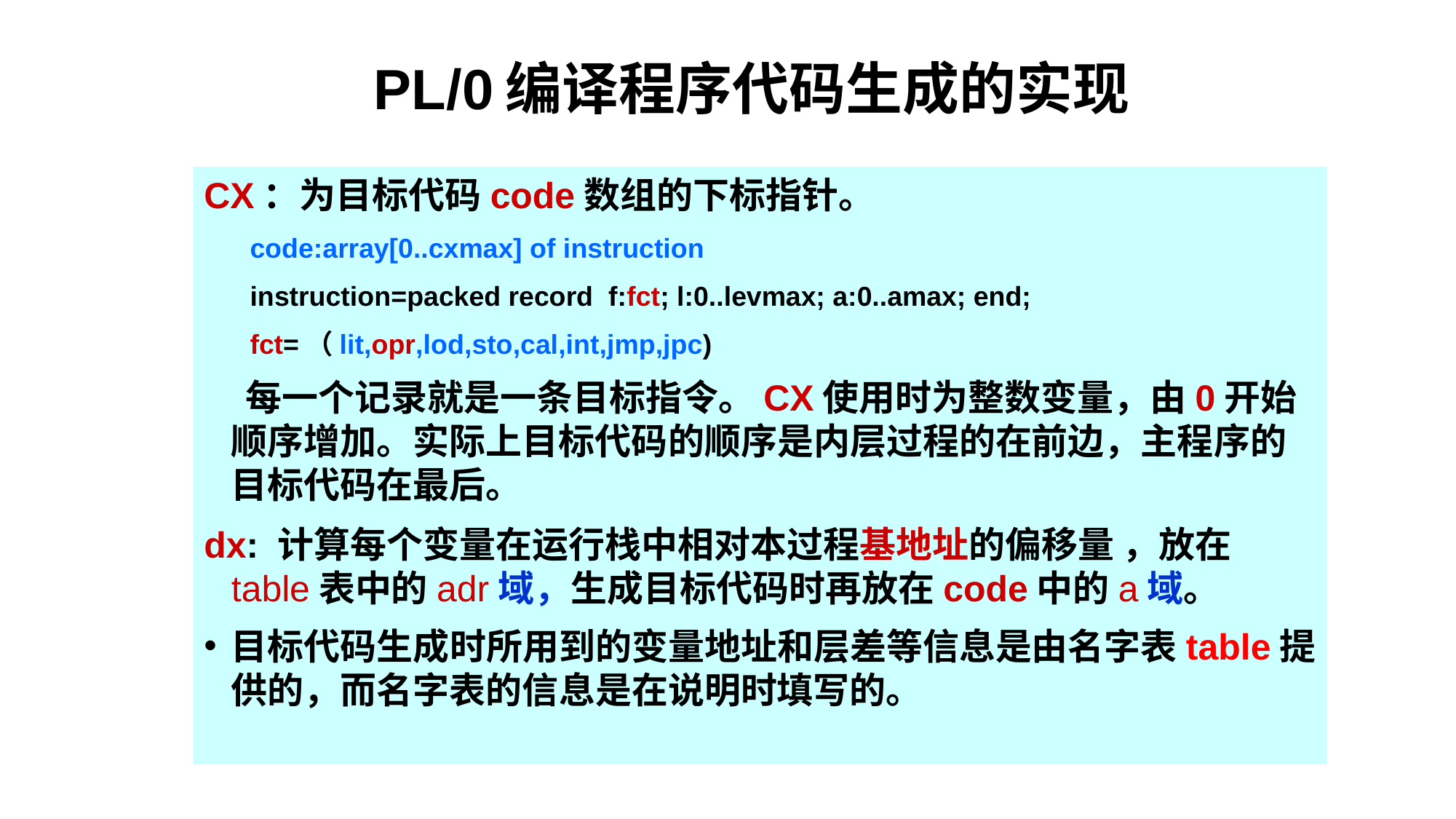

# PL/0编译程序代码生成的实现
CX：为目标代码code数组的下标指针。
      code:array[0..cxmax] of instruction
      instruction=packed record  f:fct; l:0..levmax; a:0..amax; end;
      fct=（lit,opr,lod,sto,cal,int,jmp,jpc)
    每一个记录就是一条目标指令。CX使用时为整数变量，由0开始顺序增加。实际上目标代码的顺序是内层过程的在前边，主程序的目标代码在最后。
dx: 计算每个变量在运行栈中相对本过程基地址的偏移量 ，放在table表中的adr域，生成目标代码时再放在code中的a域。
目标代码生成时所用到的变量地址和层差等信息是由名字表table提供的，而名字表的信息是在说明时填写的。